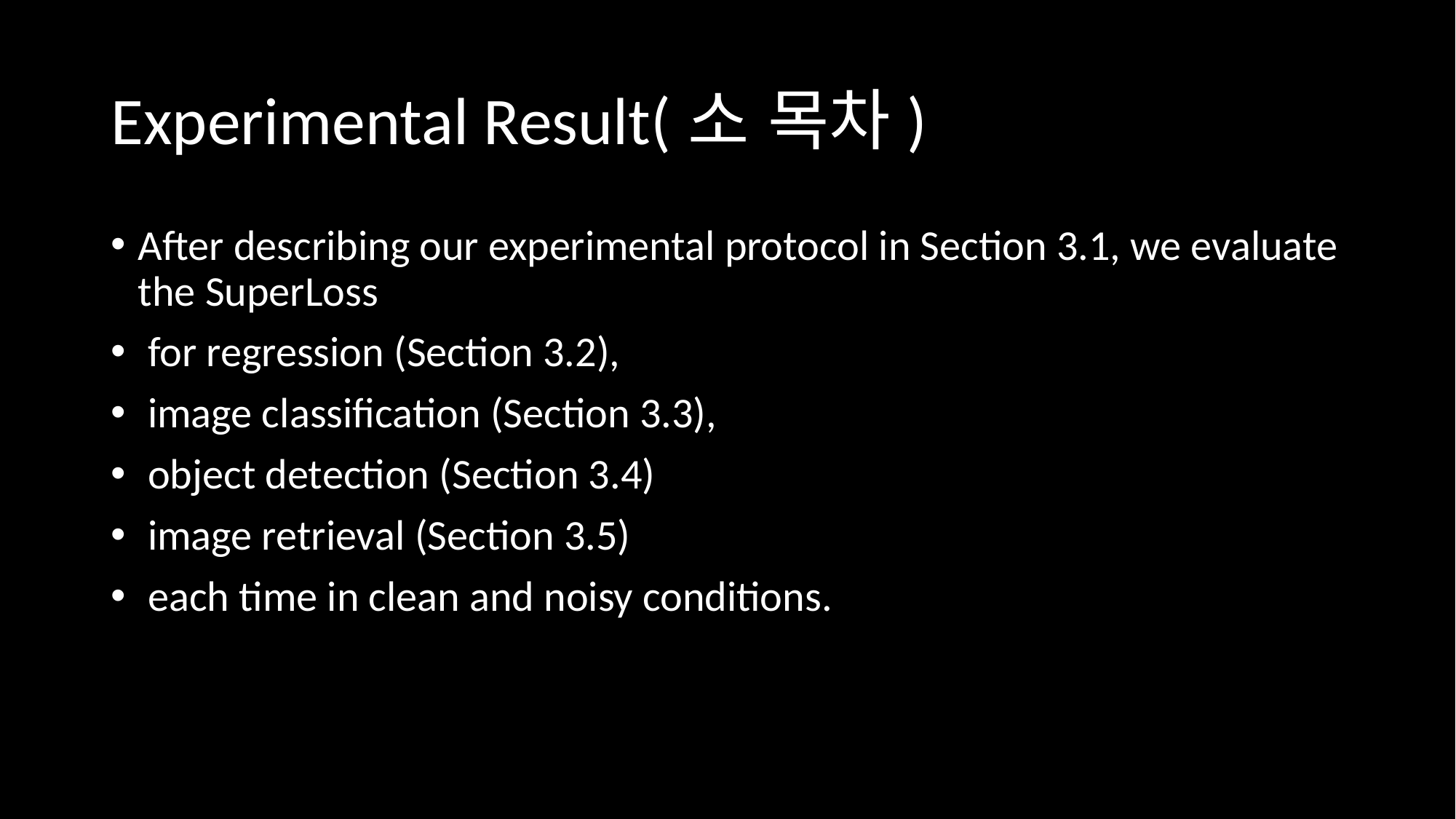

# Experimental Result(소 목차)
After describing our experimental protocol in Section 3.1, we evaluate the SuperLoss
 for regression (Section 3.2),
 image classification (Section 3.3),
 object detection (Section 3.4)
 image retrieval (Section 3.5)
 each time in clean and noisy conditions.